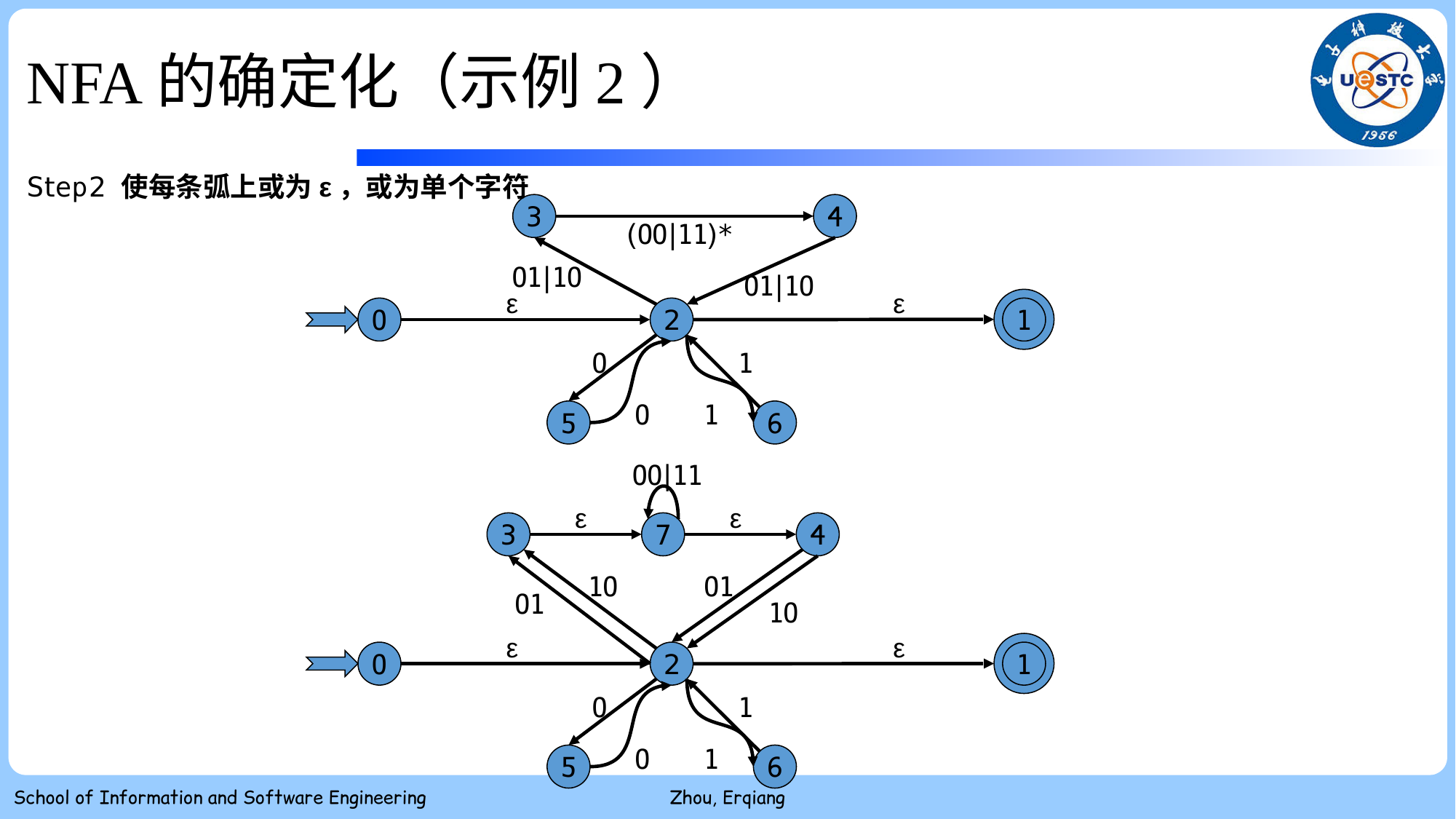

NFA的确定化（示例2）
例：构造DFA，使其能接受所有由偶数个0和偶数个1所组成串。
# Step2 使每条弧上或为ε，或为单个字符
3
4
(00|11)*
01|10
01|10
ε
ε

1
0
2

0
0
5
1
1
6
00|11
ε
ε
7
3
10
01
4
01
10
ε
ε

1
0
2

0
0
5
1
1
6
School of Information and Software Engineering
Zhou, Erqiang
21